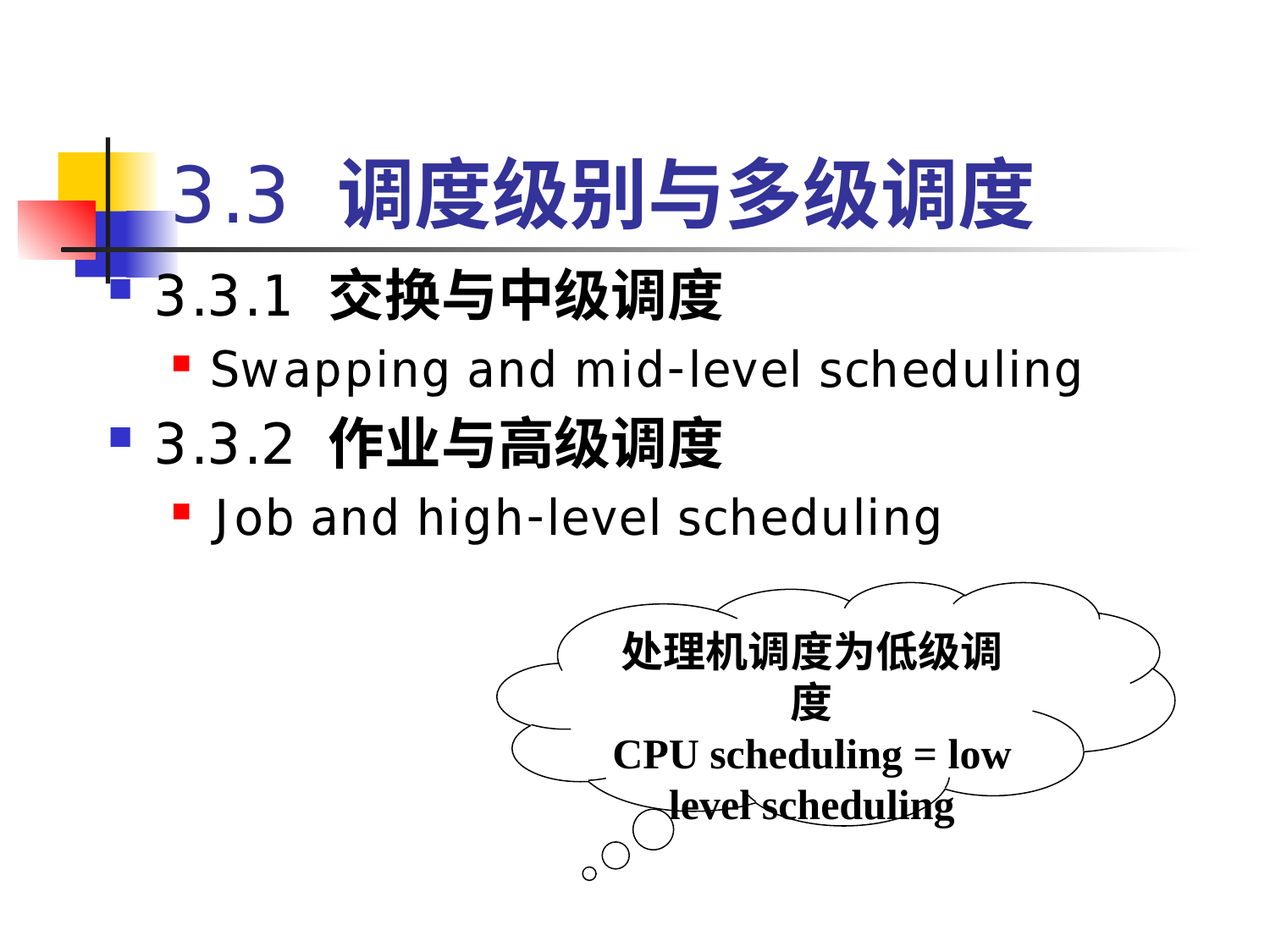

# 3.3 调度级别与多级调度
3.3.1 交换与中级调度
Swapping and mid-level scheduling
3.3.2 作业与高级调度
Job and high-level scheduling
处理机调度为低级调度
CPU scheduling = low level scheduling